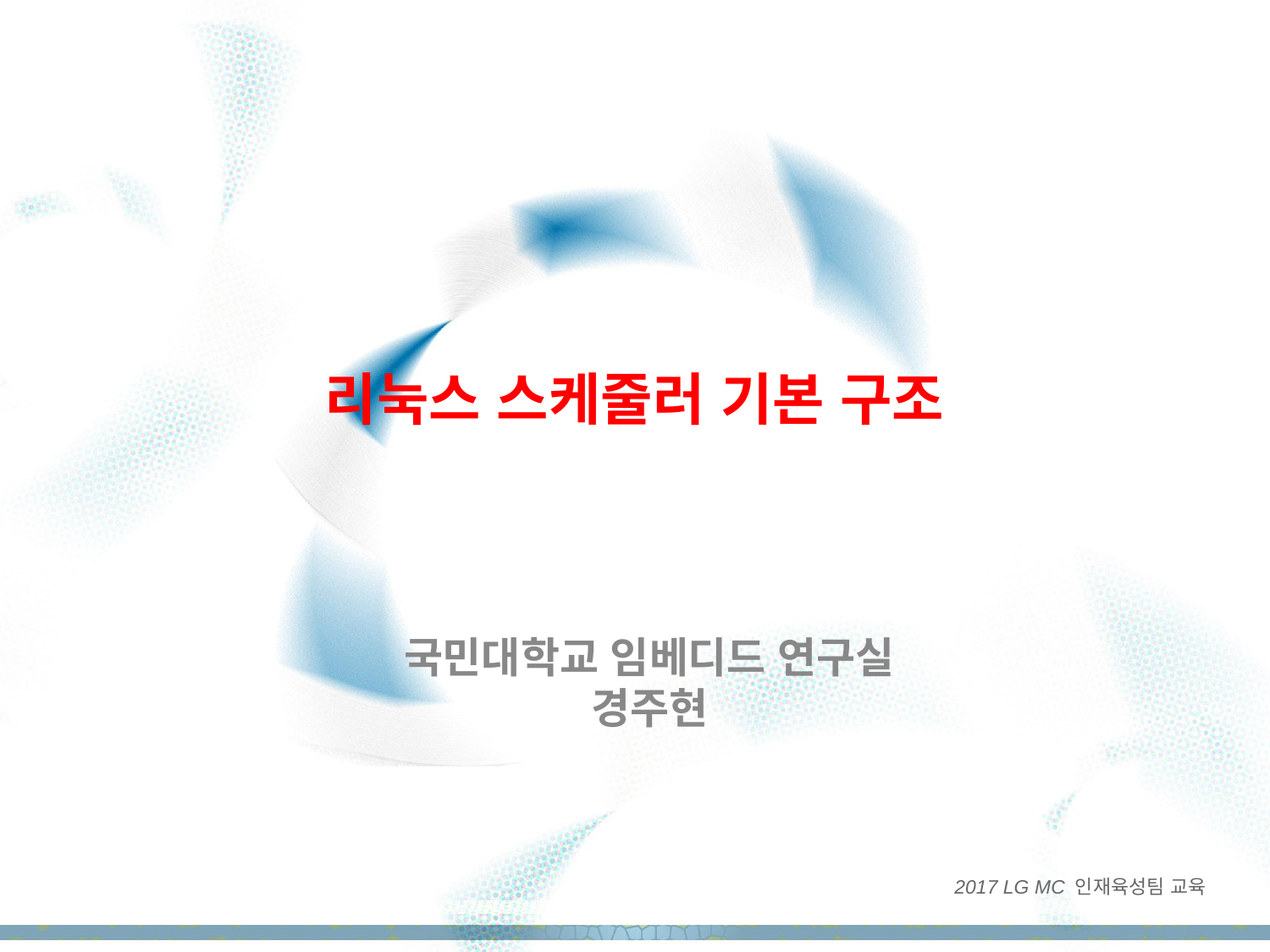

# 리눅스 스케줄러 기본 구조
국민대학교 임베디드 연구실
경주현
2017 LG MC 인재육성팀 교육